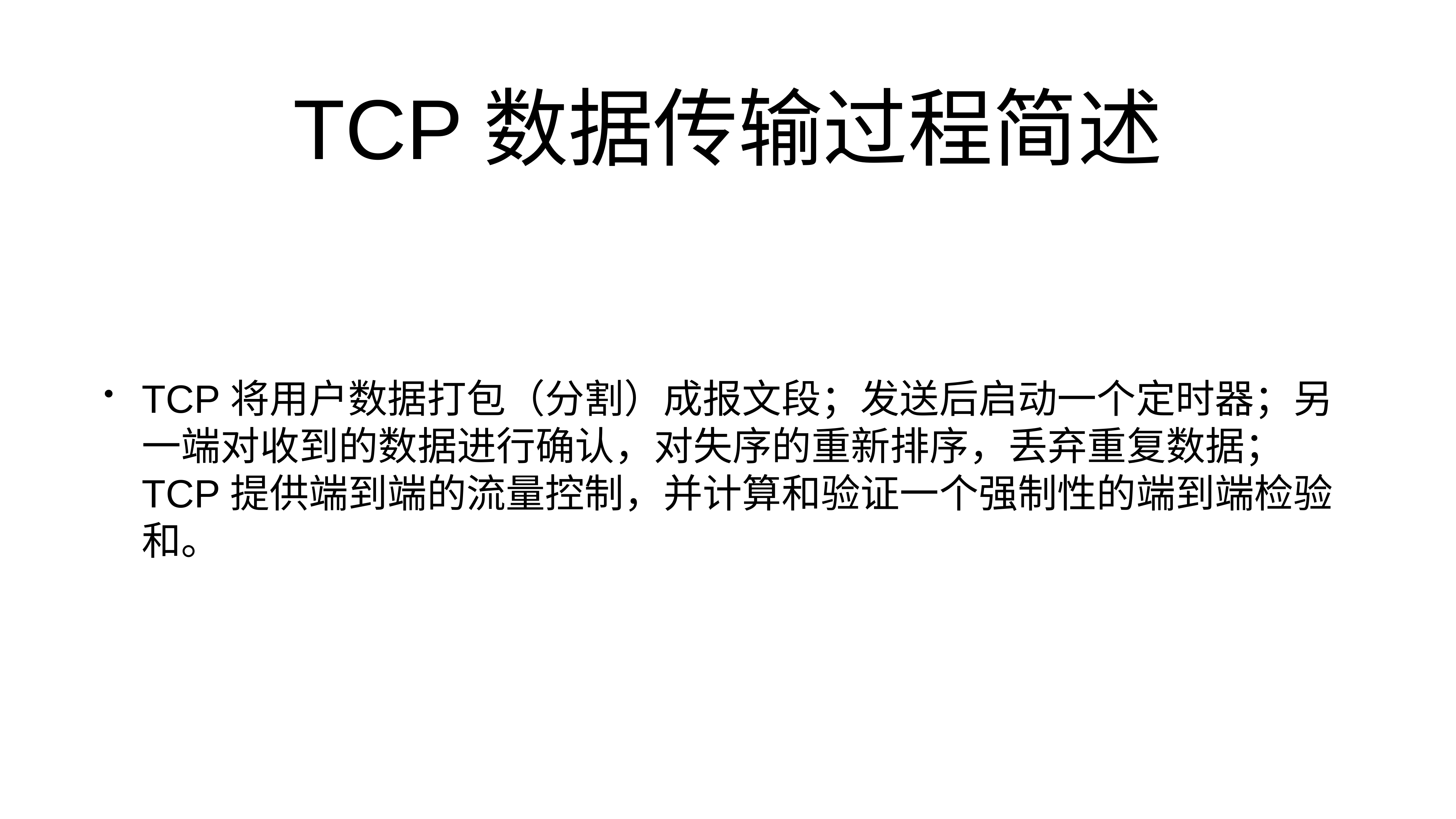

# TCP数据传输过程简述
TCP将用户数据打包（分割）成报文段；发送后启动一个定时器；另一端对收到的数据进行确认，对失序的重新排序，丢弃重复数据；TCP提供端到端的流量控制，并计算和验证一个强制性的端到端检验和。